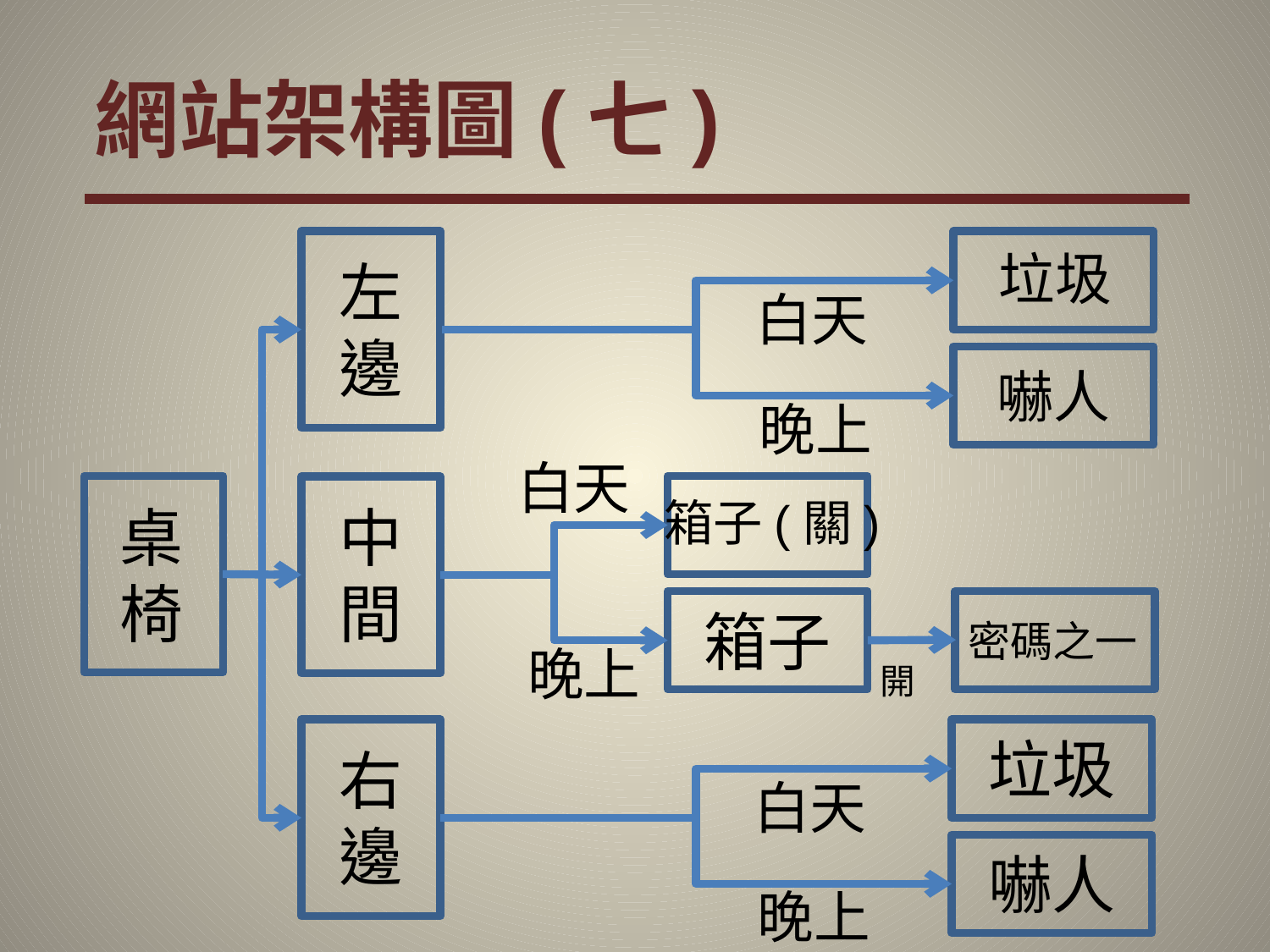

網站架構圖(七)

垃圾
左邊
白天

嚇人
晚上
白天

箱子(關)
桌椅
中間

箱子
密碼之一
 開
晚上

垃圾
右邊
白天

嚇人
晚上